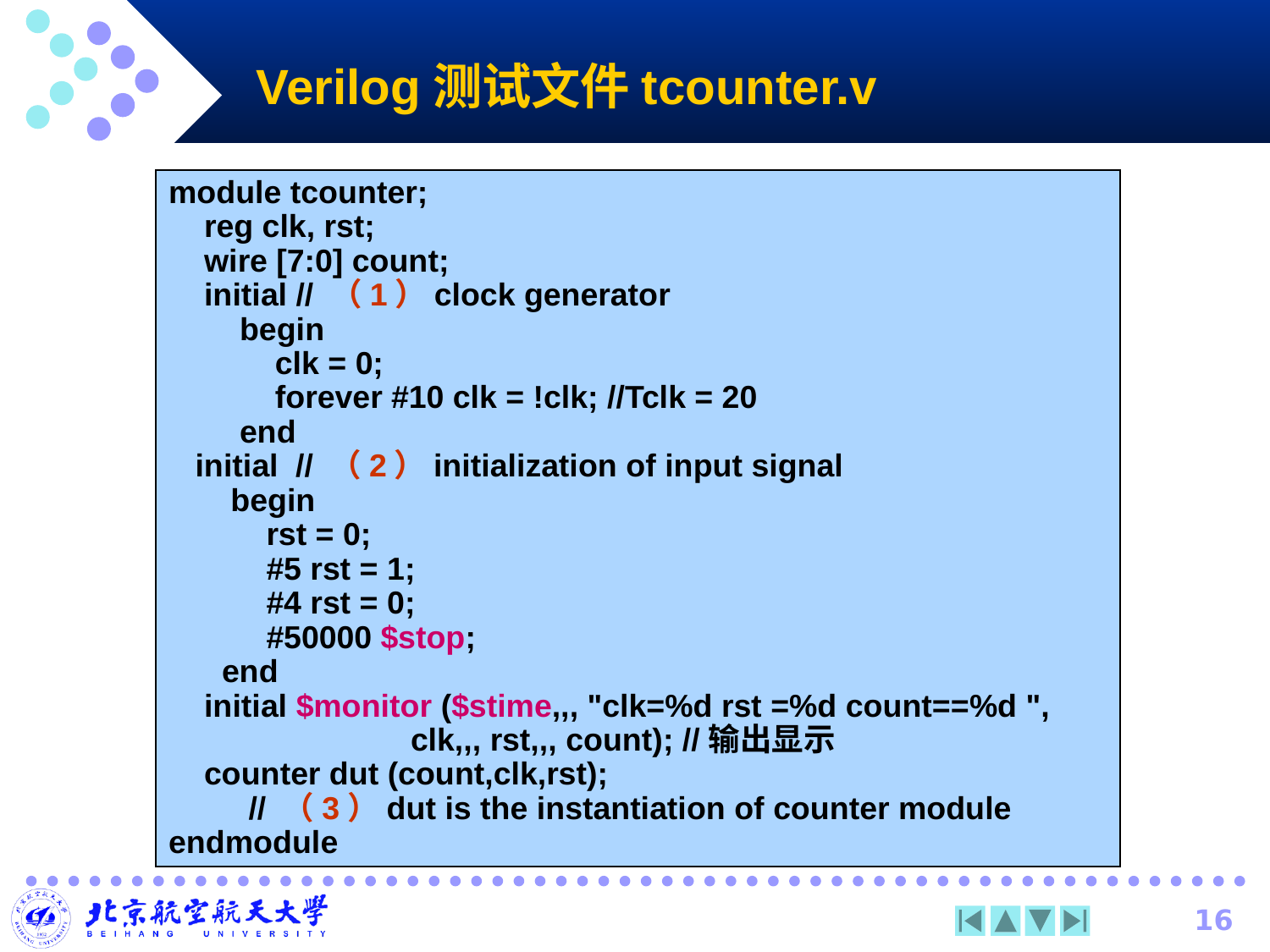

# Verilog测试文件tcounter.v
module tcounter;
    reg clk, rst;
    wire [7:0] count;
    initial // （1）clock generator
        begin
            clk = 0;
            forever #10 clk = !clk; //Tclk = 20
        end
   initial	// （2）initialization of input signal
       begin
           rst = 0;
           #5 rst = 1;
           #4 rst = 0;
           #50000 $stop;
      end
    initial $monitor ($stime,,, "clk=%d rst =%d count==%d ",
                          clk,,, rst,,, count); //输出显示
    counter dut (count,clk,rst);
         // （3）dut is the instantiation of counter module
endmodule

16